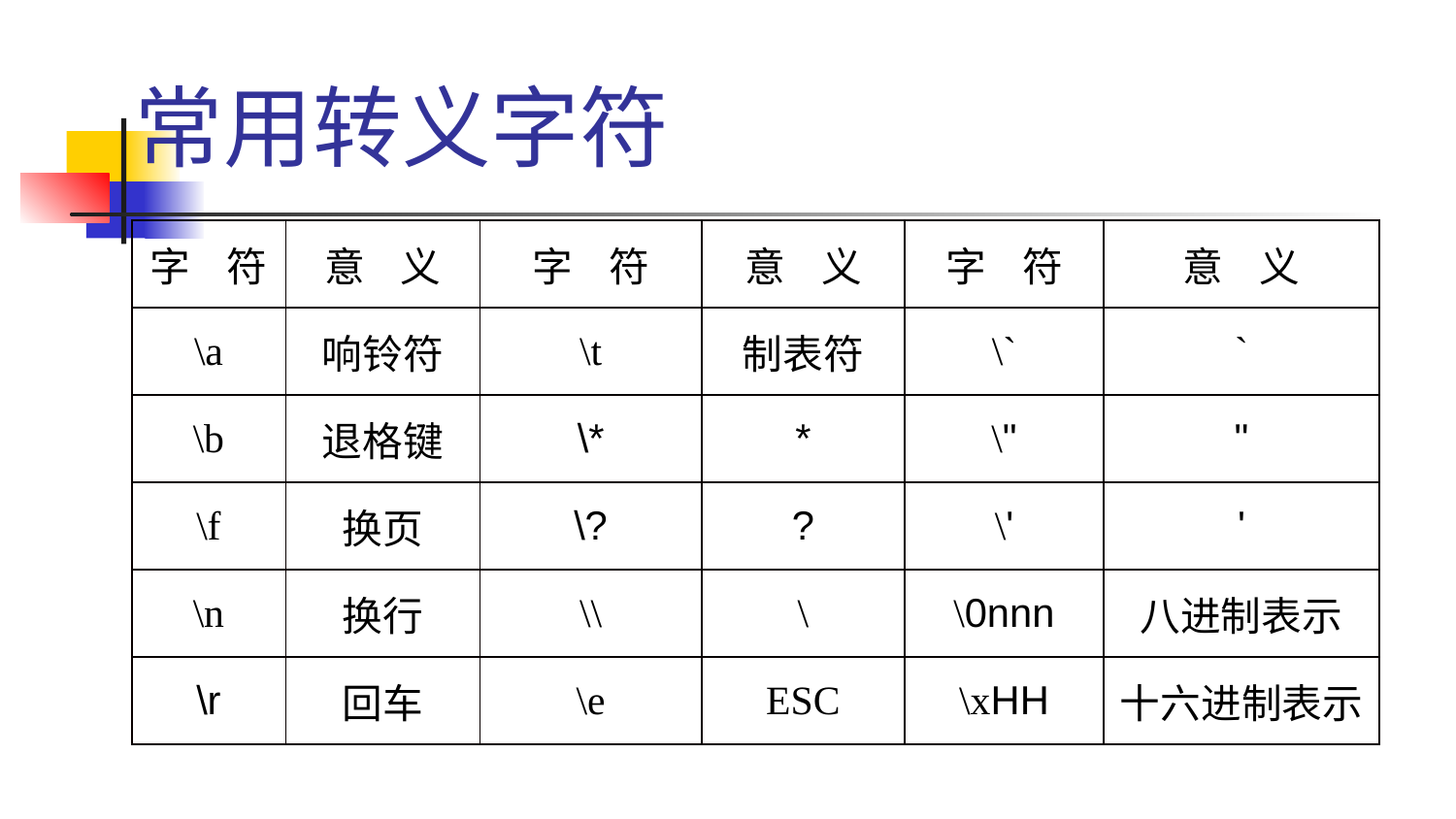

# 常用转义字符
| 字 符 | 意 义 | 字 符 | 意 义 | 字 符 | 意 义 |
| --- | --- | --- | --- | --- | --- |
| \a | 响铃符 | \t | 制表符 | \` | ` |
| \b | 退格键 | \\* | \* | \" | " |
| \f | 换页 | \? | ? | \' | ' |
| \n | 换行 | \\ | \ | \0nnn | 八进制表示 |
| \r | 回车 | \e | ESC | \xHH | 十六进制表示 |